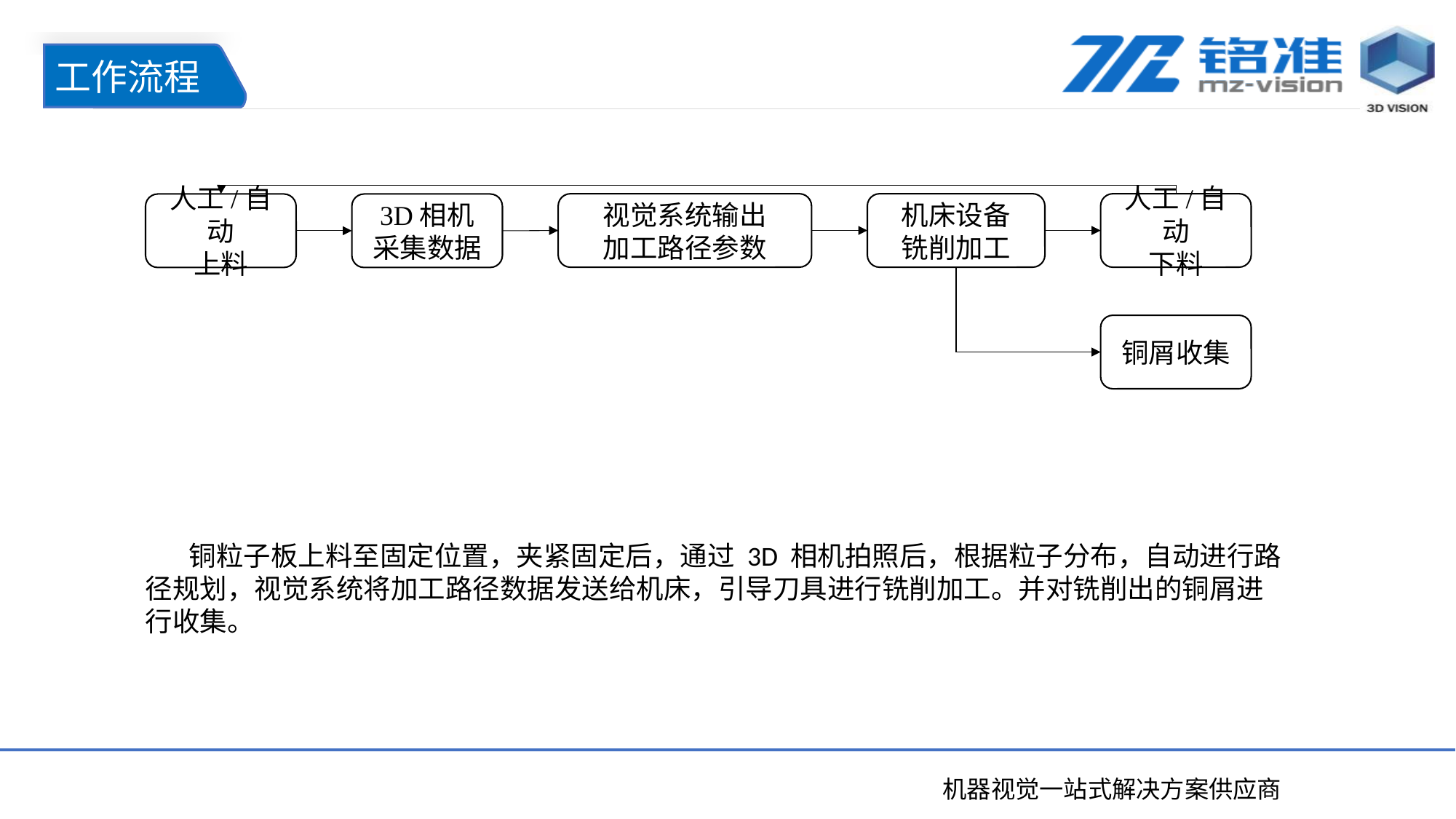

工作流程
视觉系统输出
加工路径参数
机床设备
铣削加工
人工/自动
下料
3D相机
采集数据
人工/自动
上料
铜屑收集
      铜粒子板上料至固定位置，夹紧固定后，通过 3D 相机拍照后，根据粒子分布，自动进行路径规划，视觉系统将加工路径数据发送给机床，引导刀具进行铣削加工。并对铣削出的铜屑进行收集。